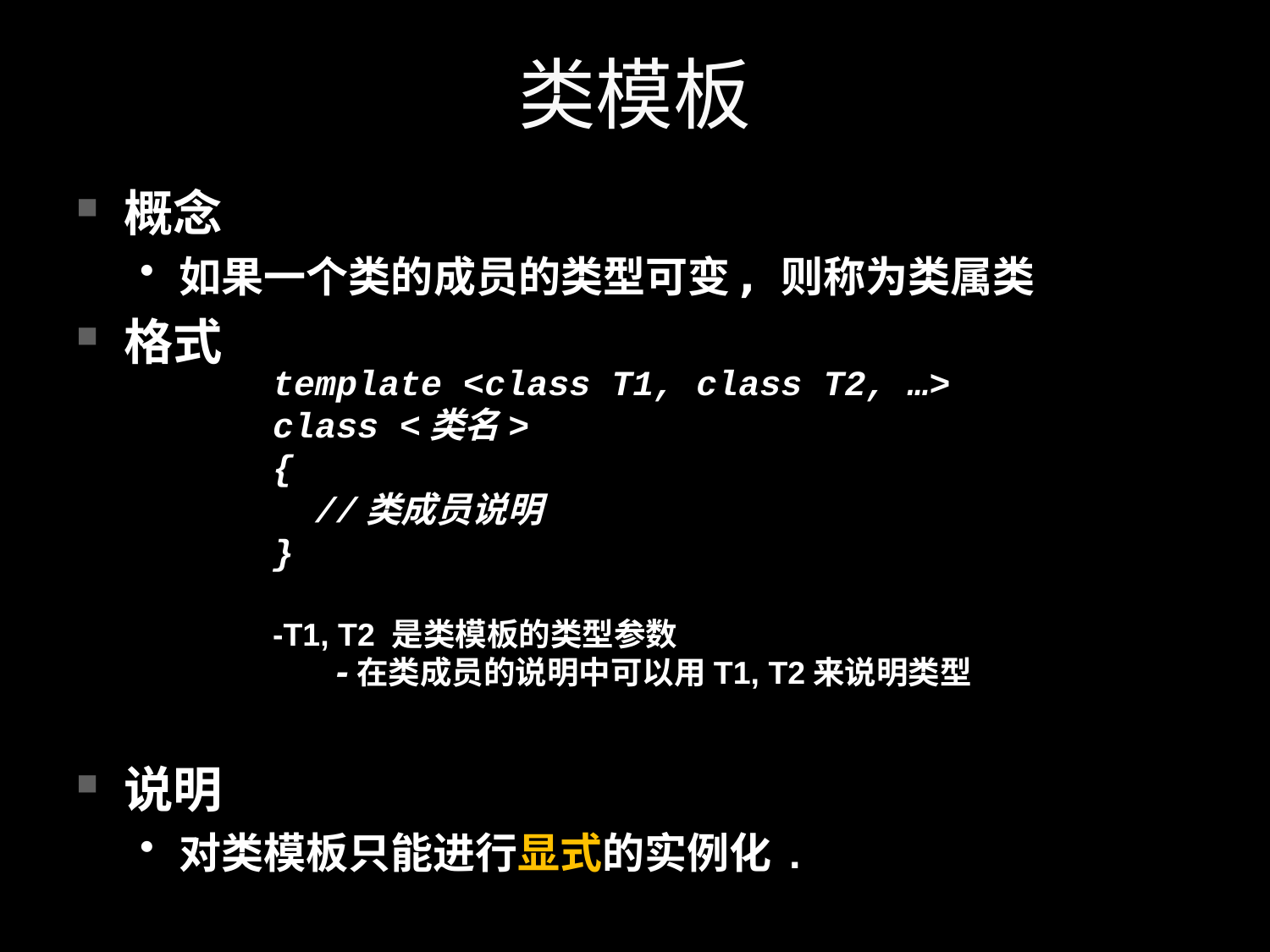

# 类模板
概念
如果一个类的成员的类型可变, 则称为类属类
格式

说明
对类模板只能进行显式的实例化.
template <class T1, class T2, …>
class <类名>
{
  //类成员说明
}
-T1, T2 是类模板的类型参数
-在类成员的说明中可以用T1, T2来说明类型